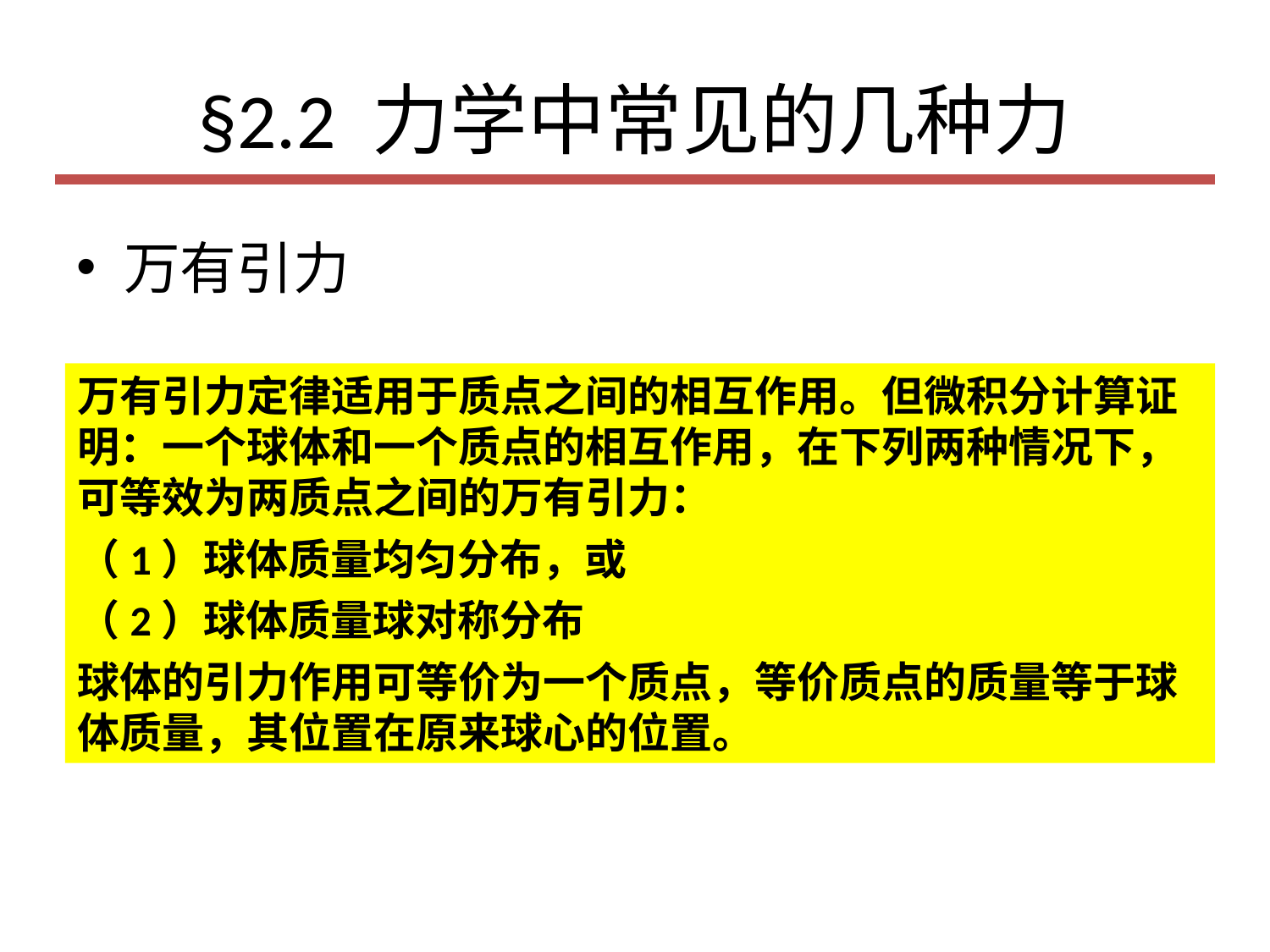

# §2.2 力学中常见的几种力
万有引力
万有引力定律适用于质点之间的相互作用。但微积分计算证明：一个球体和一个质点的相互作用，在下列两种情况下，可等效为两质点之间的万有引力：
（1）球体质量均匀分布，或
（2）球体质量球对称分布
球体的引力作用可等价为一个质点，等价质点的质量等于球体质量，其位置在原来球心的位置。